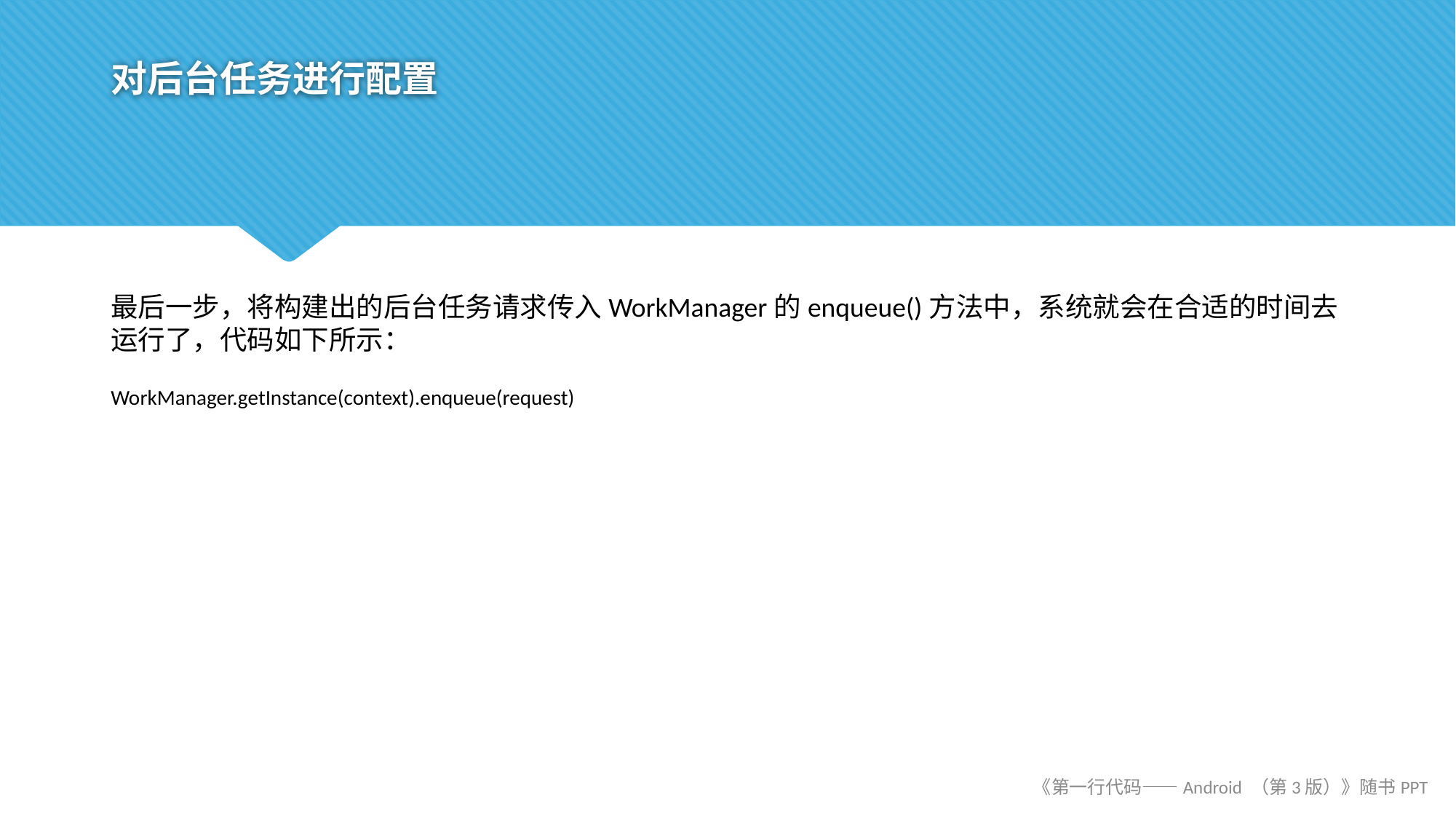

# 对后台任务进行配置
最后一步，将构建出的后台任务请求传入WorkManager的enqueue()方法中，系统就会在合适的时间去运行了，代码如下所示：
WorkManager.getInstance(context).enqueue(request)